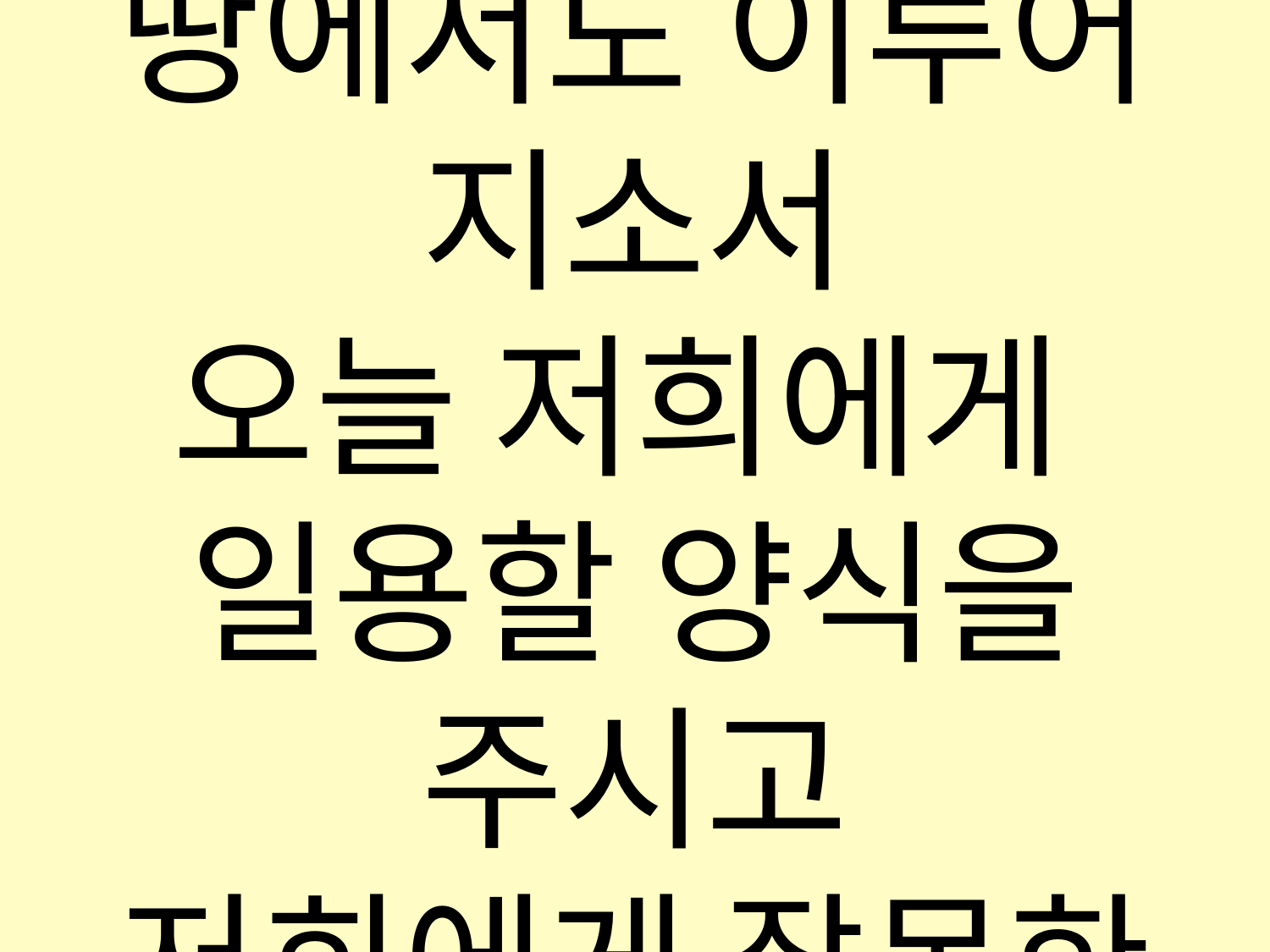

하늘에서와 같이
땅에서도 이루어 지소서
오늘 저희에게
일용할 양식을 주시고
저희에게 잘못한 이를